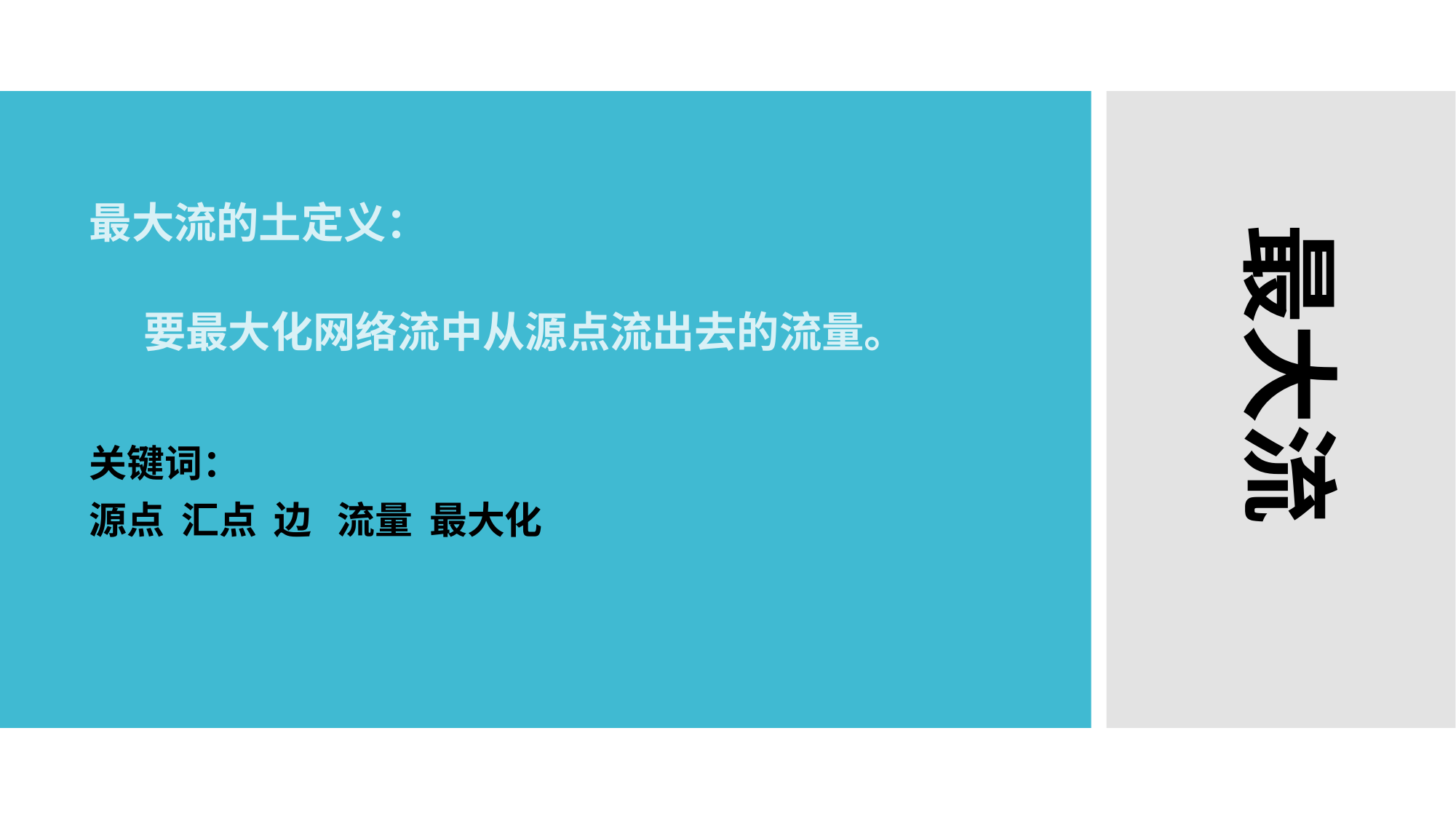

最大流的土定义：
最大流
要最大化网络流中从源点流出去的流量。
关键词：
源点  汇点  边   流量  最大化